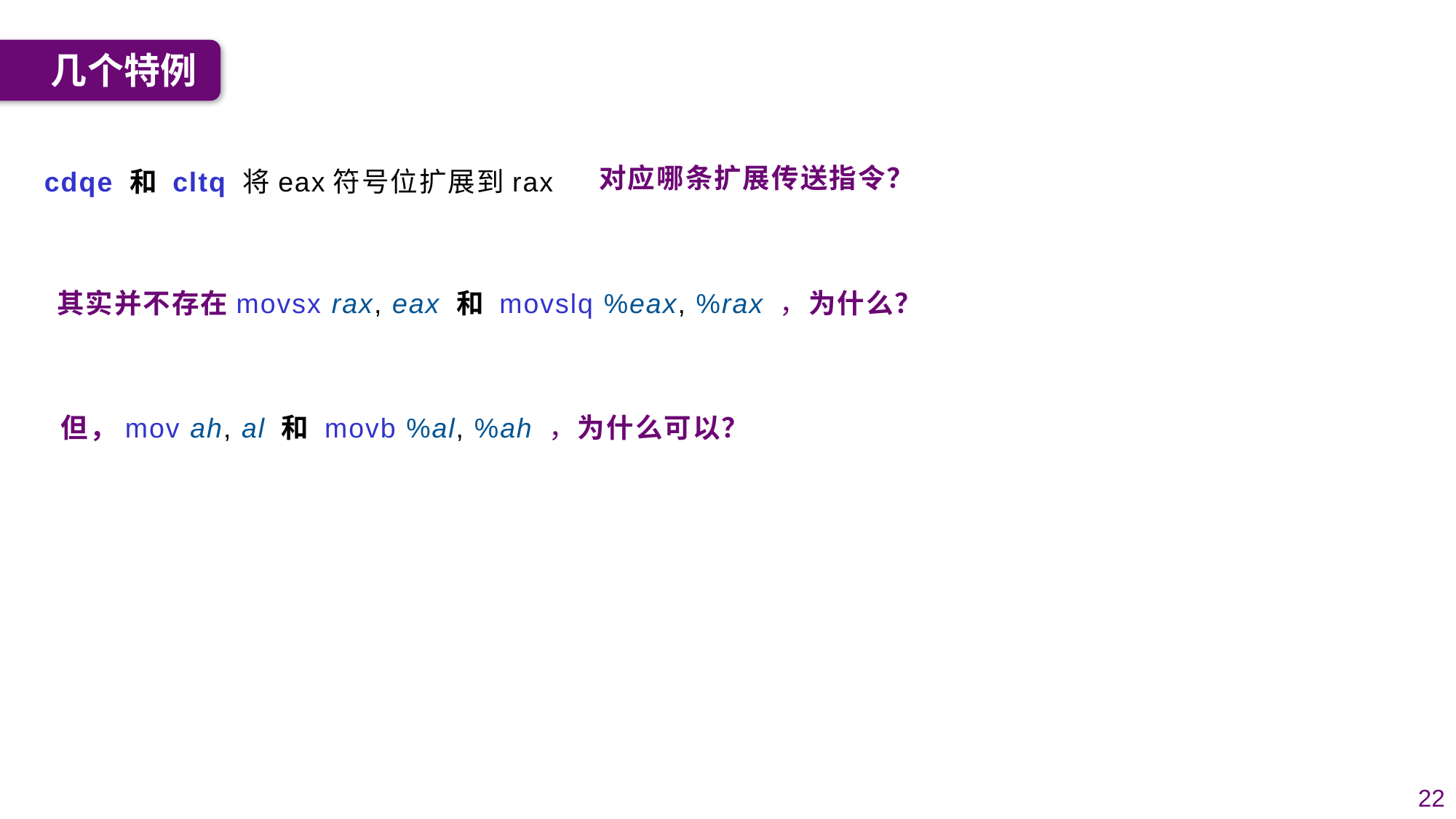

几个特例
对应哪条扩展传送指令？
cdqe 和 cltq 将eax符号位扩展到rax
其实并不存在movsx rax, eax 和 movslq %eax, %rax ，为什么？
但，mov ah, al 和 movb %al, %ah ，为什么可以？
22